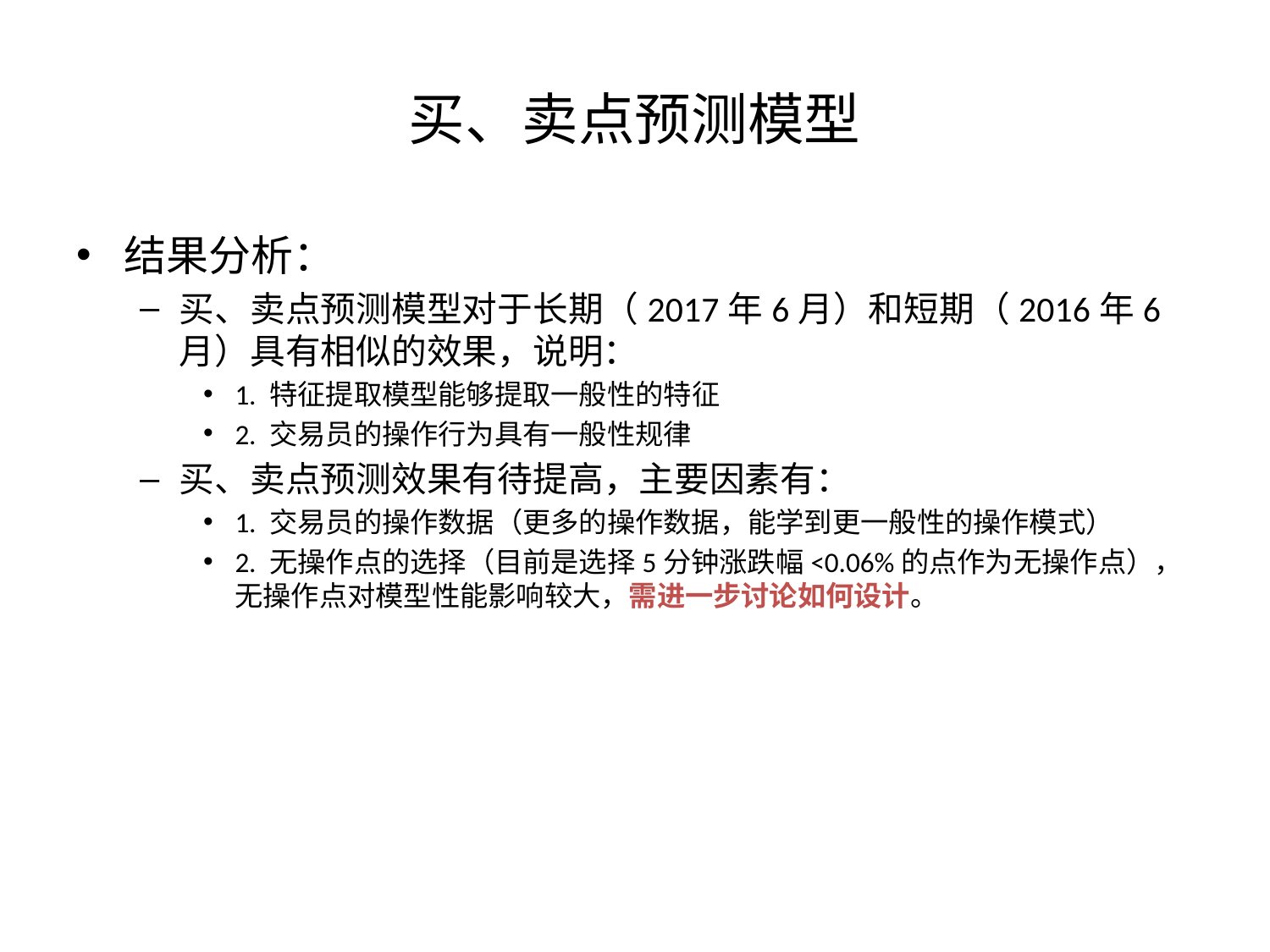

# 买、卖点预测模型
结果分析：
买、卖点预测模型对于长期（2017年6月）和短期（2016年6月）具有相似的效果，说明：
1. 特征提取模型能够提取一般性的特征
2. 交易员的操作行为具有一般性规律
买、卖点预测效果有待提高，主要因素有：
1. 交易员的操作数据（更多的操作数据，能学到更一般性的操作模式）
2. 无操作点的选择（目前是选择5分钟涨跌幅<0.06%的点作为无操作点），无操作点对模型性能影响较大，需进一步讨论如何设计。